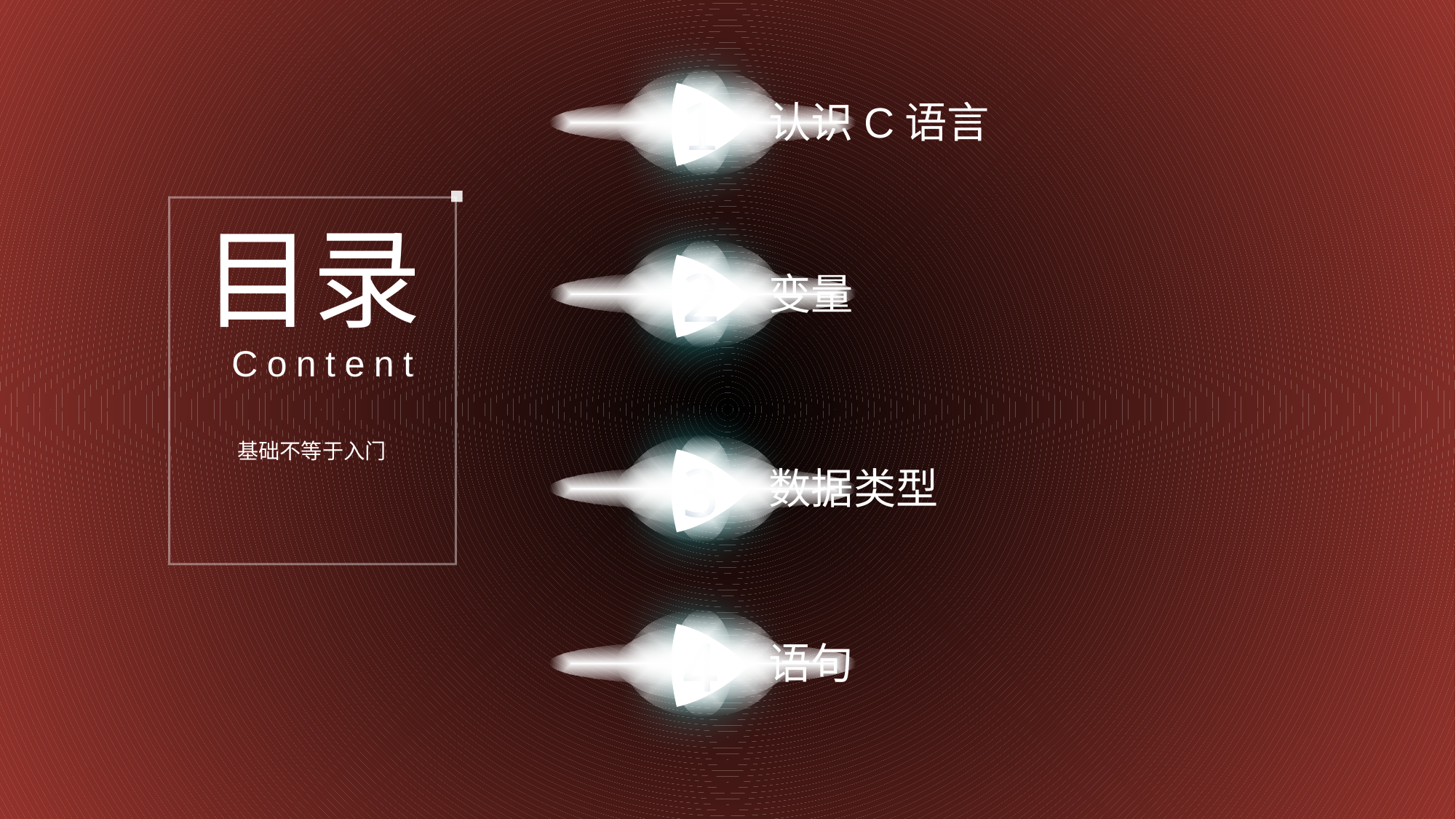

1

认识C语言

目录

2

变量
Content
基础不等于入门

3

数据类型

4

语句